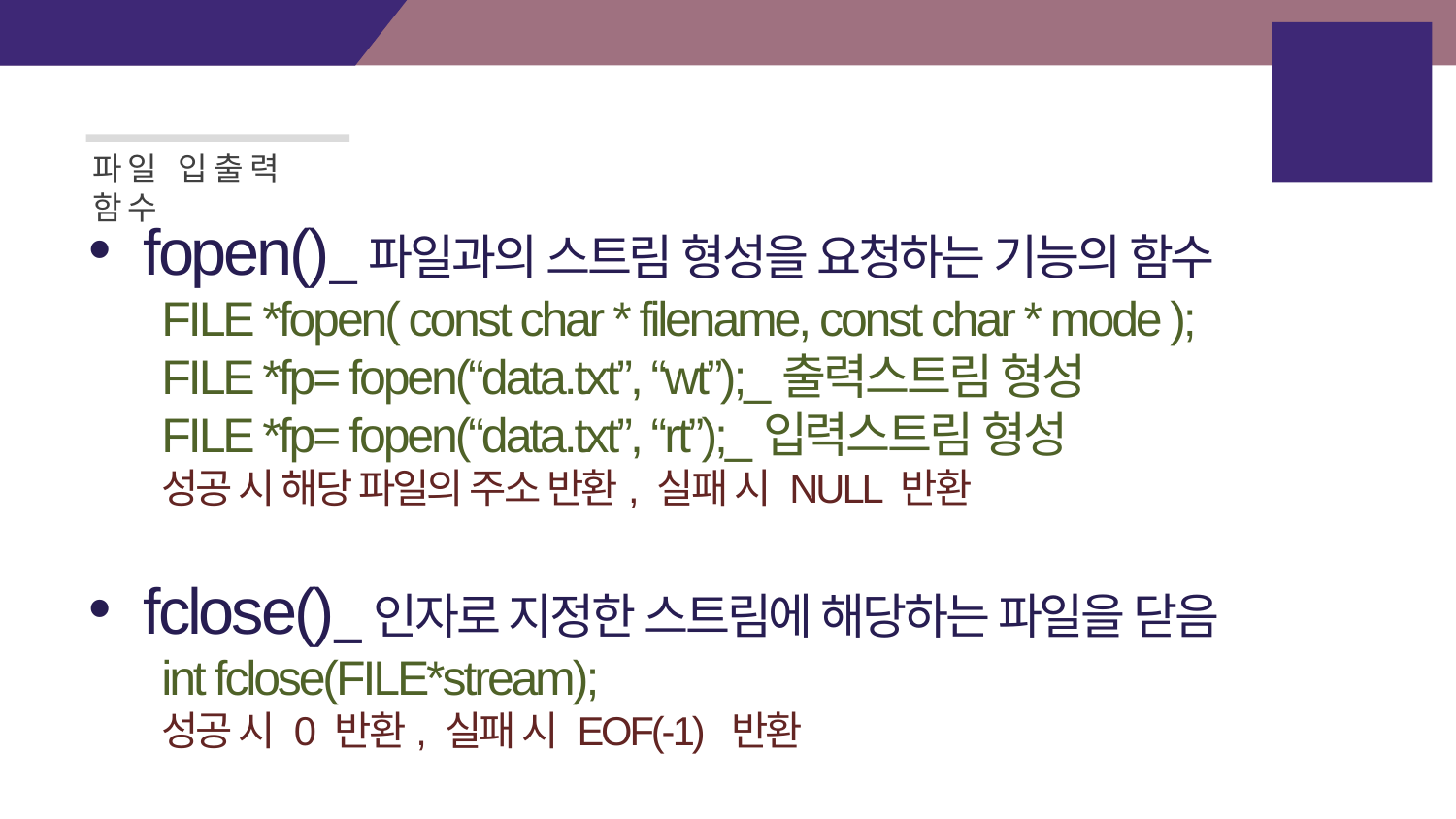

배열을
이용한
원형큐

파일 입출력 함수
fopen()_파일과의 스트림 형성을 요청하는 기능의 함수
FILE *fopen( const char * filename, const char * mode );
FILE *fp= fopen(“data.txt”, “wt”);_출력스트림 형성
FILE *fp= fopen(“data.txt”, “rt”);_입력스트림 형성
성공 시 해당 파일의 주소 반환, 실패 시 NULL 반환

fclose()_인자로 지정한 스트림에 해당하는 파일을 닫음
int fclose(FILE*stream);
성공 시 0 반환, 실패 시 EOF(-1)  반환